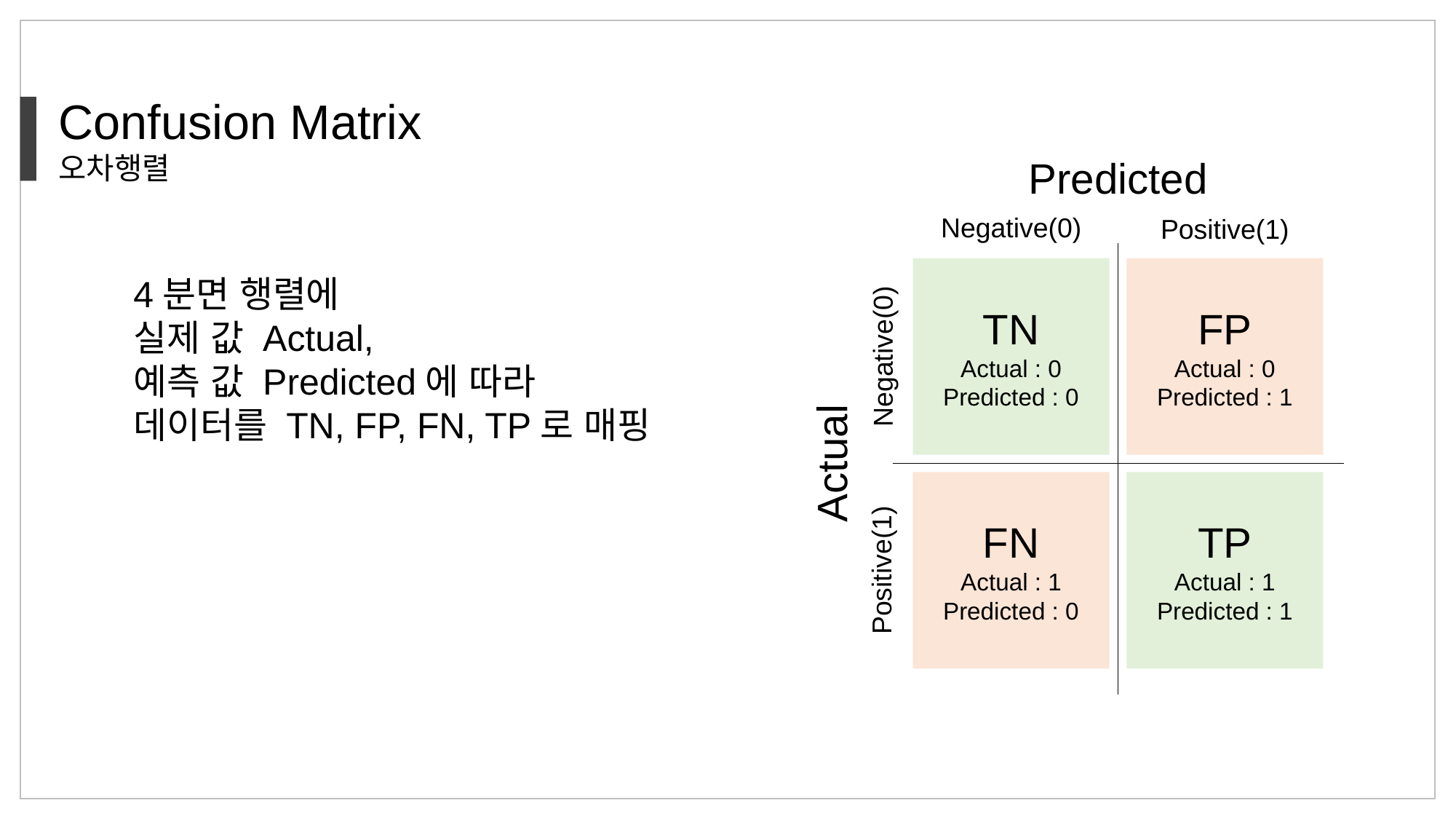

Confusion Matrix
오차행렬

Predicted
Negative(0)
Positive(1)
TN
Actual : 0
Predicted : 0
FP
Actual : 0
Predicted : 1
FN
Actual : 1
Predicted : 0
TP
Actual : 1
Predicted : 1
4분면 행렬에
실제 값 Actual,
예측 값 Predicted에 따라
데이터를 TN, FP, FN, TP로 매핑
Actual
Positive(1)
Negative(0)